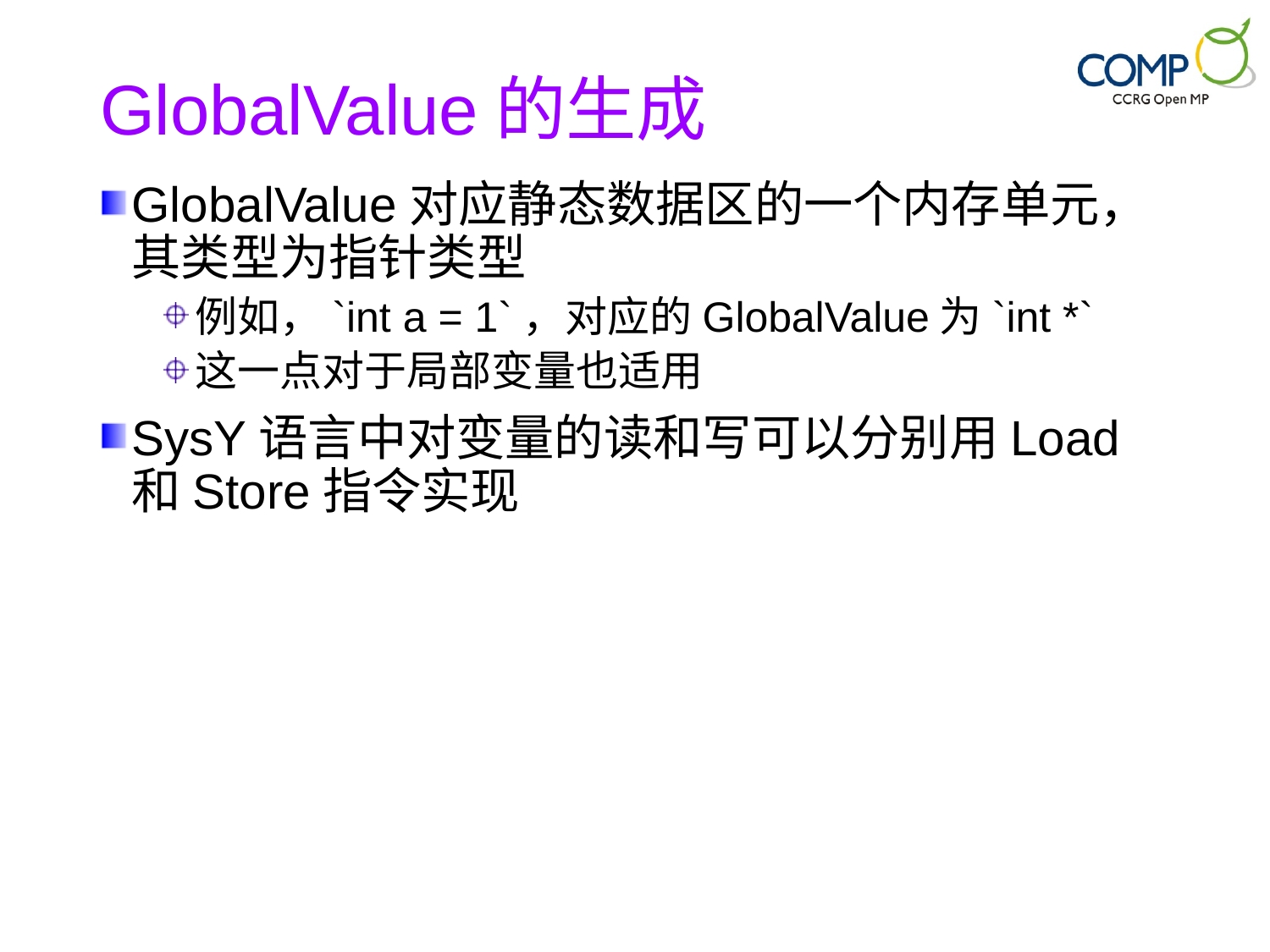

# GlobalValue的生成
GlobalValue对应静态数据区的一个内存单元，其类型为指针类型
例如，`int a = 1`，对应的GlobalValue为`int *`
这一点对于局部变量也适用
SysY语言中对变量的读和写可以分别用Load和Store指令实现